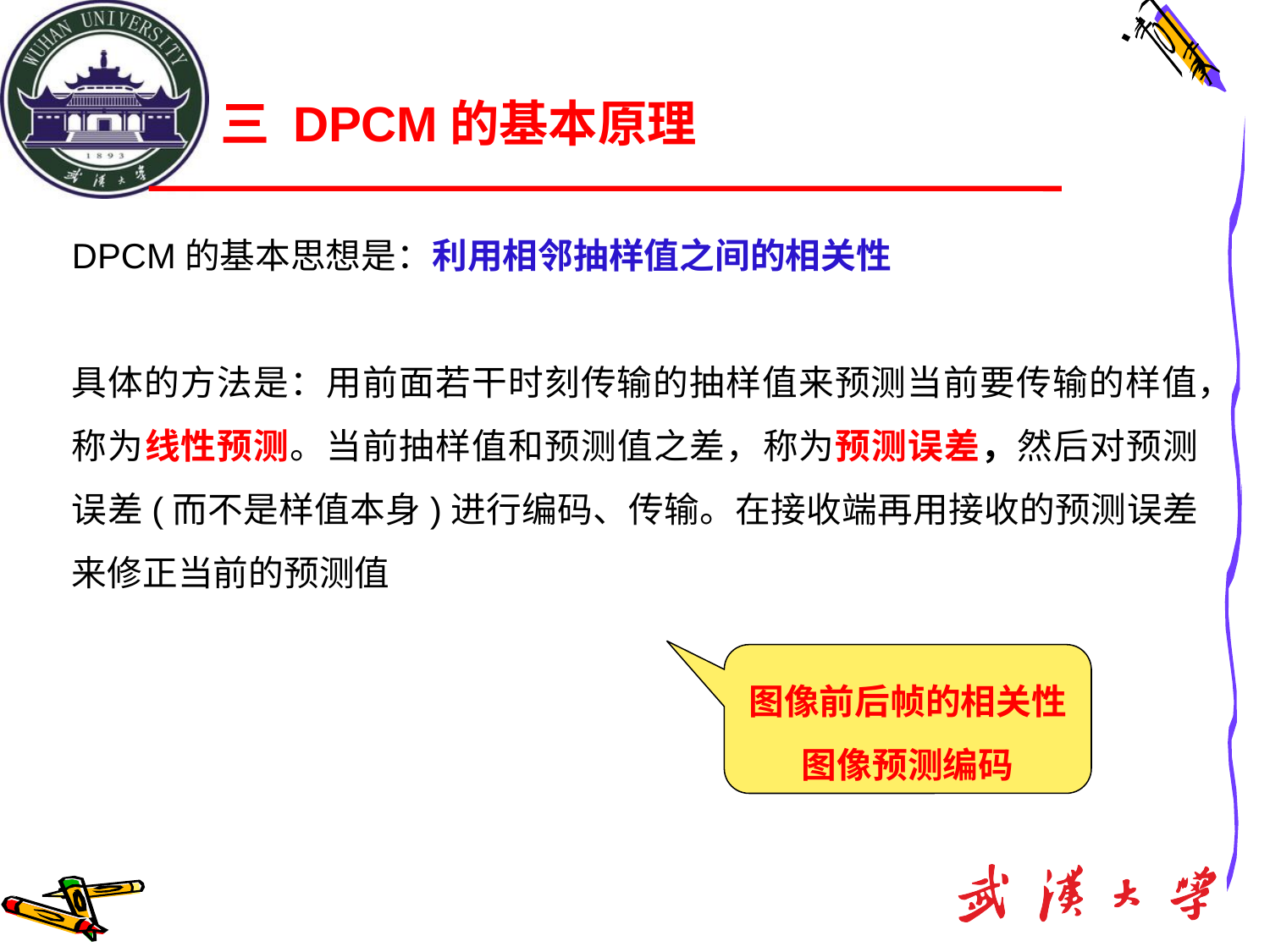

三 DPCM的基本原理
DPCM的基本思想是：利用相邻抽样值之间的相关性

具体的方法是：用前面若干时刻传输的抽样值来预测当前要传输的样值，称为线性预测。当前抽样值和预测值之差，称为预测误差，然后对预测误差(而不是样值本身)进行编码、传输。在接收端再用接收的预测误差来修正当前的预测值
图像前后帧的相关性
图像预测编码